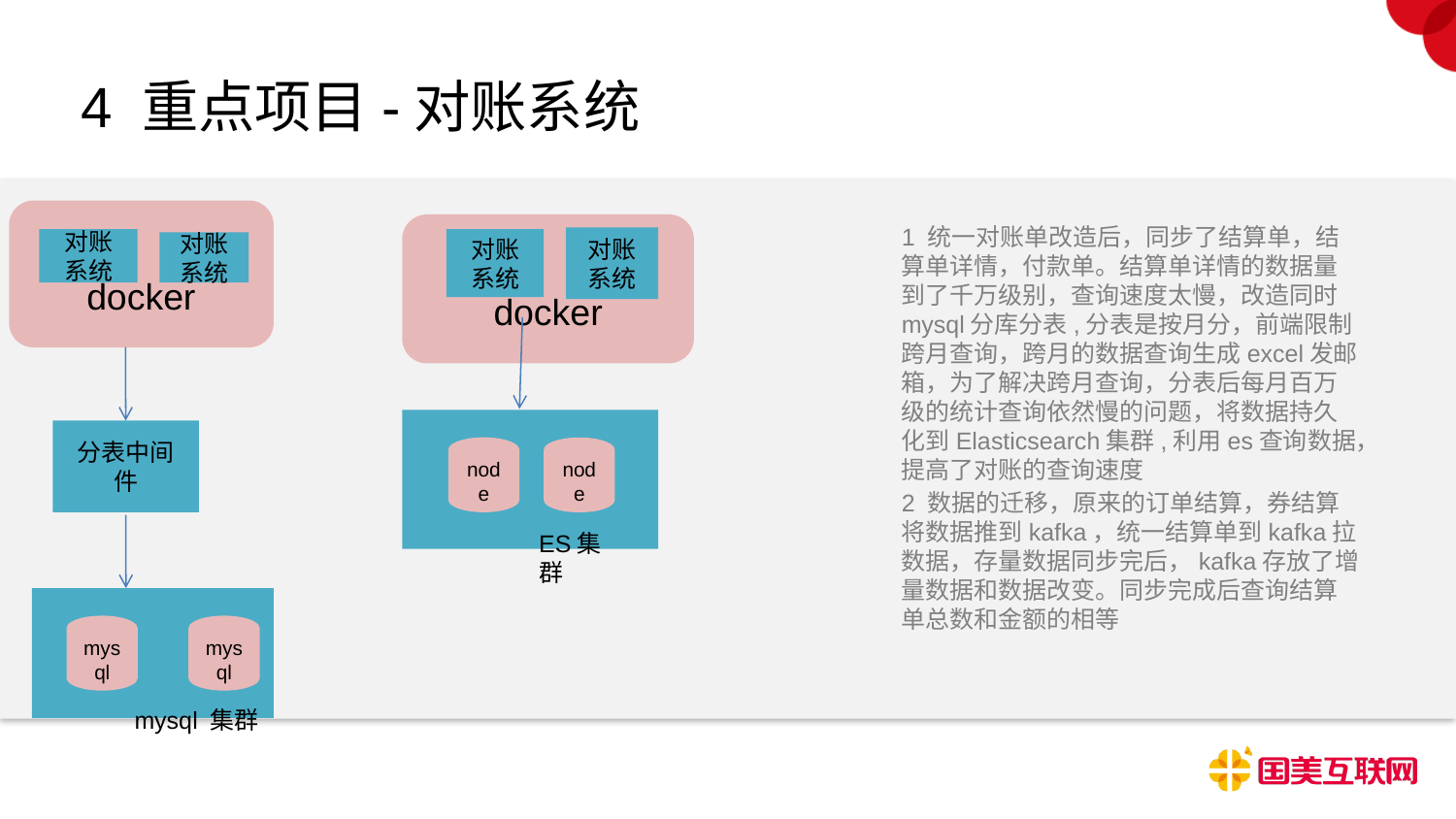

# 4 重点项目-对账系统
            docker

docker
1 统一对账单改造后，同步了结算单，结算单详情，付款单。结算单详情的数据量到了千万级别，查询速度太慢，改造同时mysql分库分表,分表是按月分，前端限制跨月查询，跨月的数据查询生成excel发邮箱，为了解决跨月查询，分表后每月百万级的统计查询依然慢的问题，将数据持久化到Elasticsearch集群,利用es查询数据，提高了对账的查询速度
2 数据的迁移，原来的订单结算，券结算将数据推到kafka，统一结算单到kafka拉数据，存量数据同步完后，kafka存放了增量数据和数据改变。同步完成后查询结算单总数和金额的相等
对账系统
对账系统
对账系统
对账系统

分表中间件
node
node
ES集群

mysql
mysql
mysql 集群